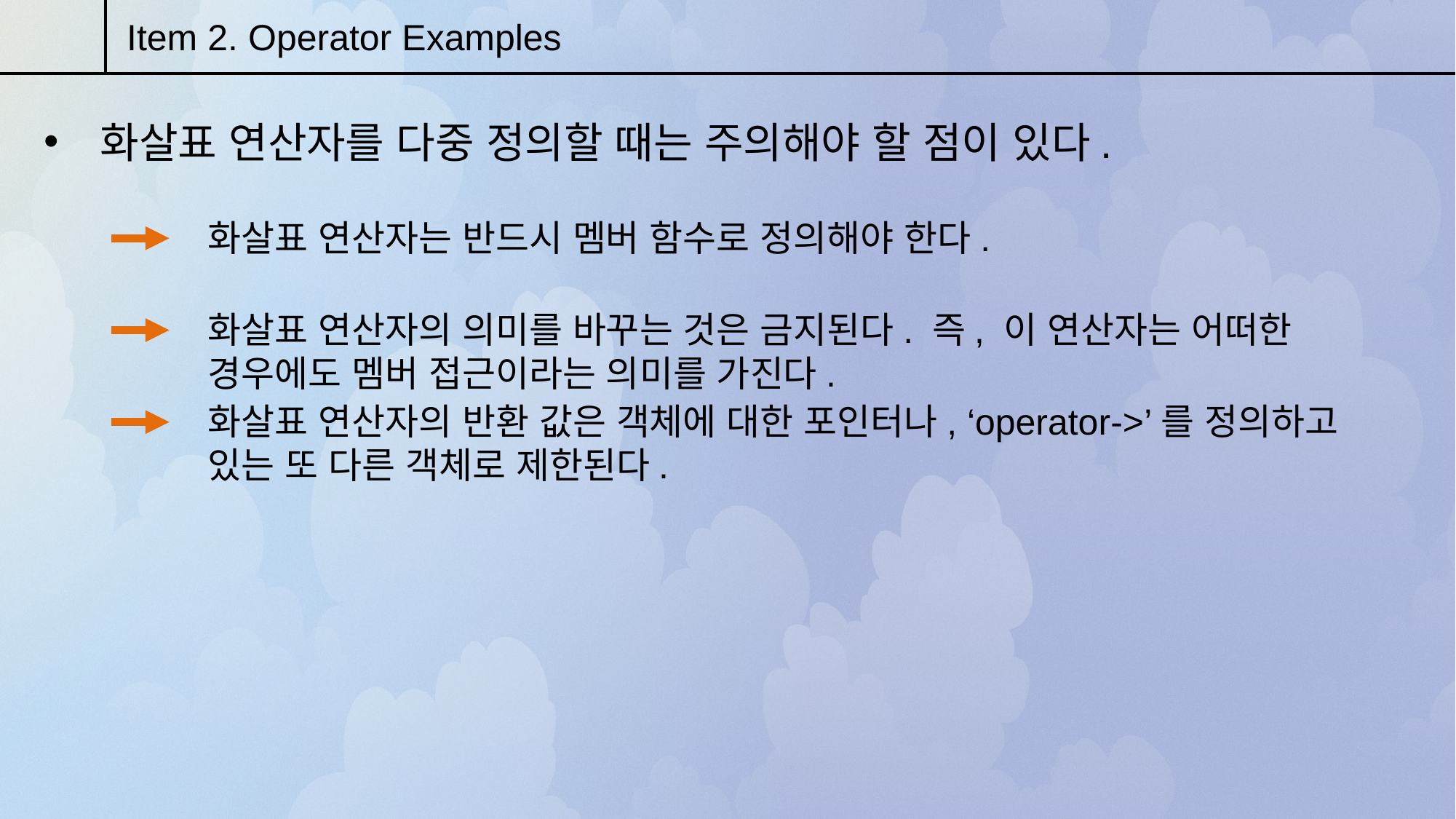

Item 2. Operator Examples
 화살표 연산자를 다중 정의할 때는 주의해야 할 점이 있다.
화살표 연산자는 반드시 멤버 함수로 정의해야 한다.
화살표 연산자의 의미를 바꾸는 것은 금지된다. 즉, 이 연산자는 어떠한 경우에도 멤버 접근이라는 의미를 가진다.
화살표 연산자의 반환 값은 객체에 대한 포인터나, ‘operator->’를 정의하고 있는 또 다른 객체로 제한된다.